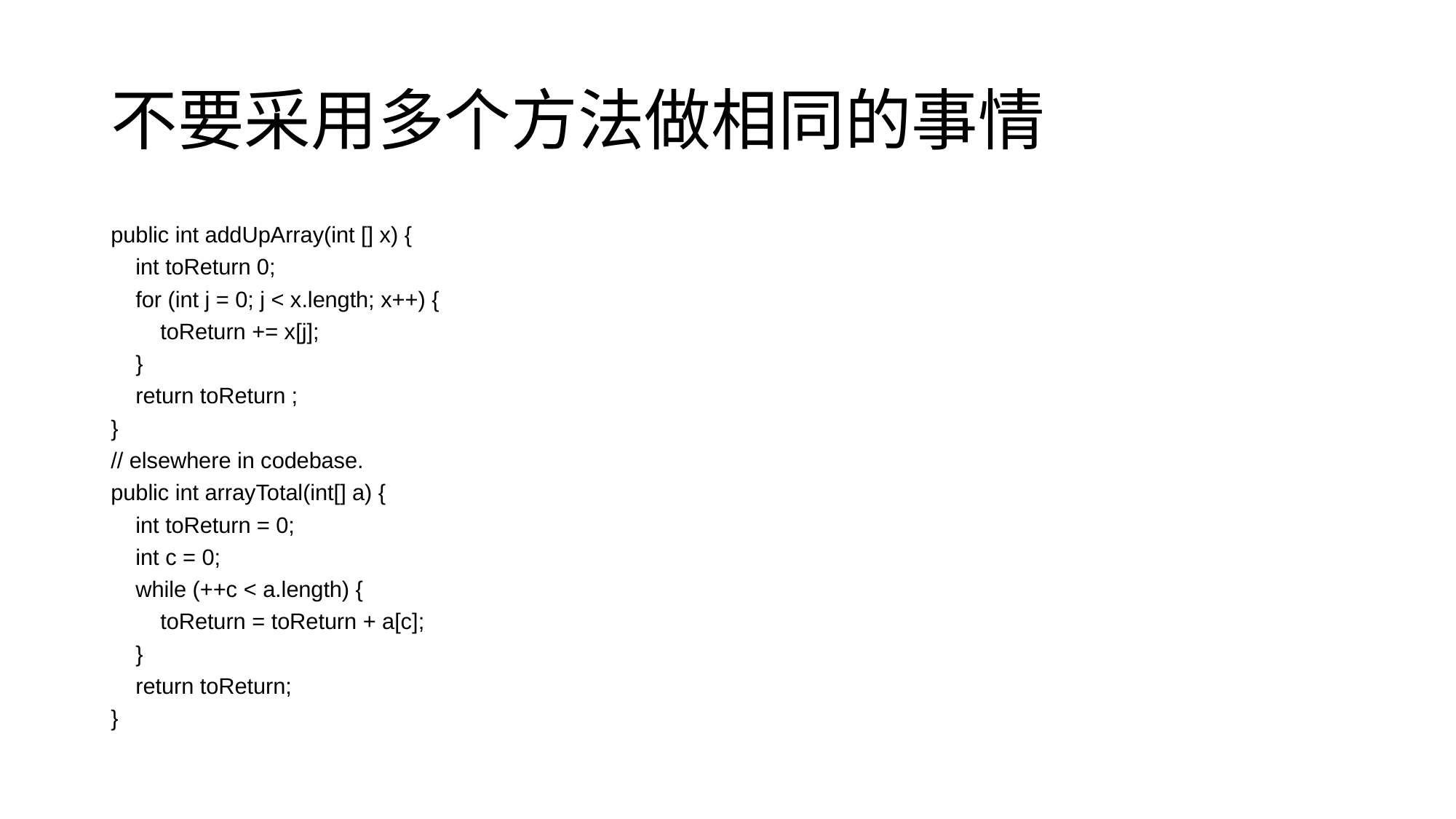

# 不要采用多个方法做相同的事情
public int addUpArray(int [] x) {
    int toReturn 0;
    for (int j = 0; j < x.length; x++) {
        toReturn += x[j];
    }
    return toReturn ;
}
// elsewhere in codebase.
public int arrayTotal(int[] a) {
    int toReturn = 0;
    int c = 0;
    while (++c < a.length) {
        toReturn = toReturn + a[c];
    }
    return toReturn;
}